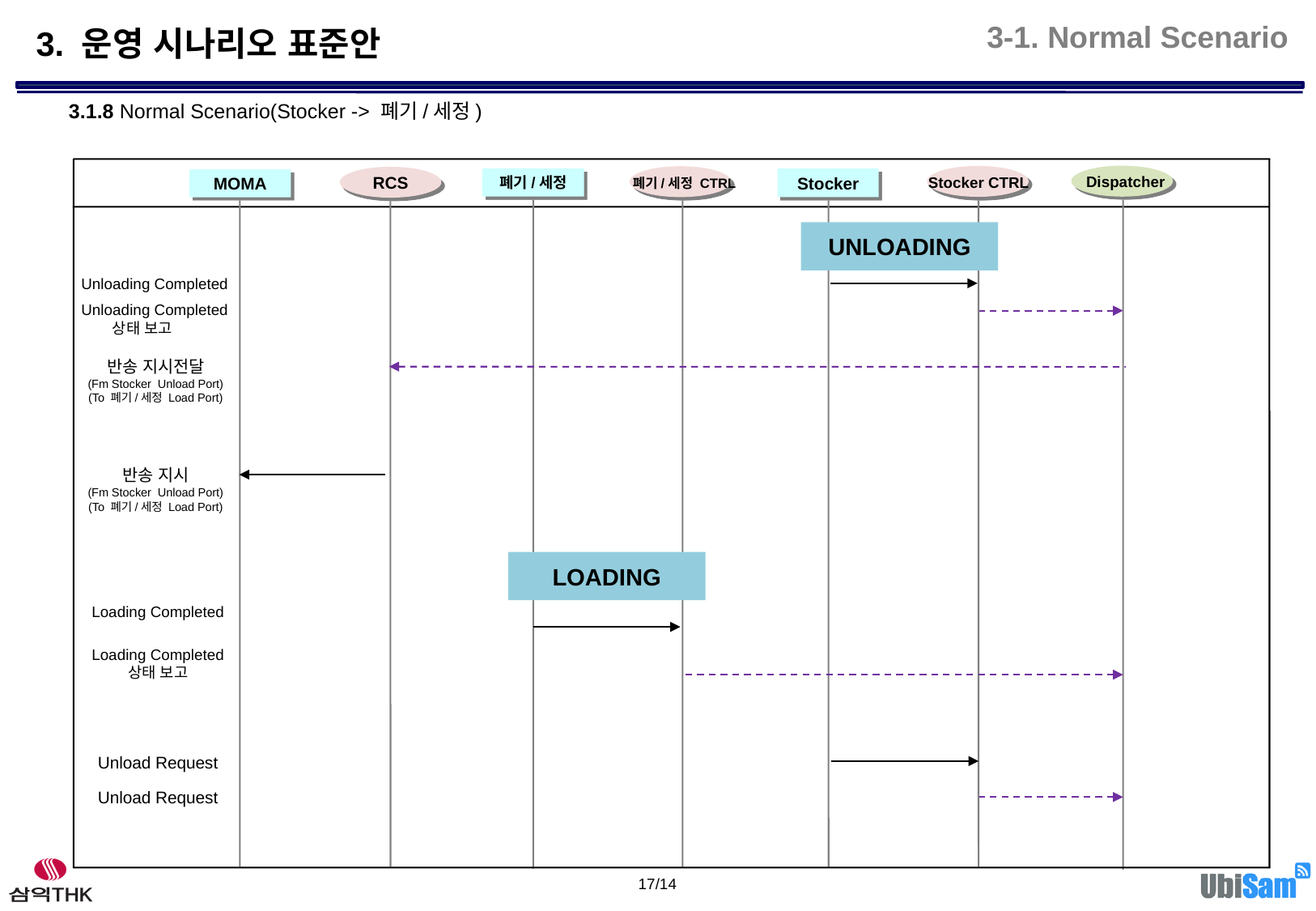

3-1. Normal Scenario
3. 운영 시나리오 표준안

3.1.8 Normal Scenario(Stocker -> 폐기/세정)

Dispatcher

Stocker CTRL

폐기/세정 CTRL
RCS
폐기/세정
Stocker
MOMA

UNLOADING
Unloading Completed
Unloading Completed
        상태 보고
반송 지시전달
(Fm Stocker  Unload Port)
(To 폐기/세정 Load Port)
반송 지시
(Fm Stocker  Unload Port)
(To 폐기/세정 Load Port)

LOADING
Loading Completed
Loading Completed
상태 보고
Unload Request
Unload Request